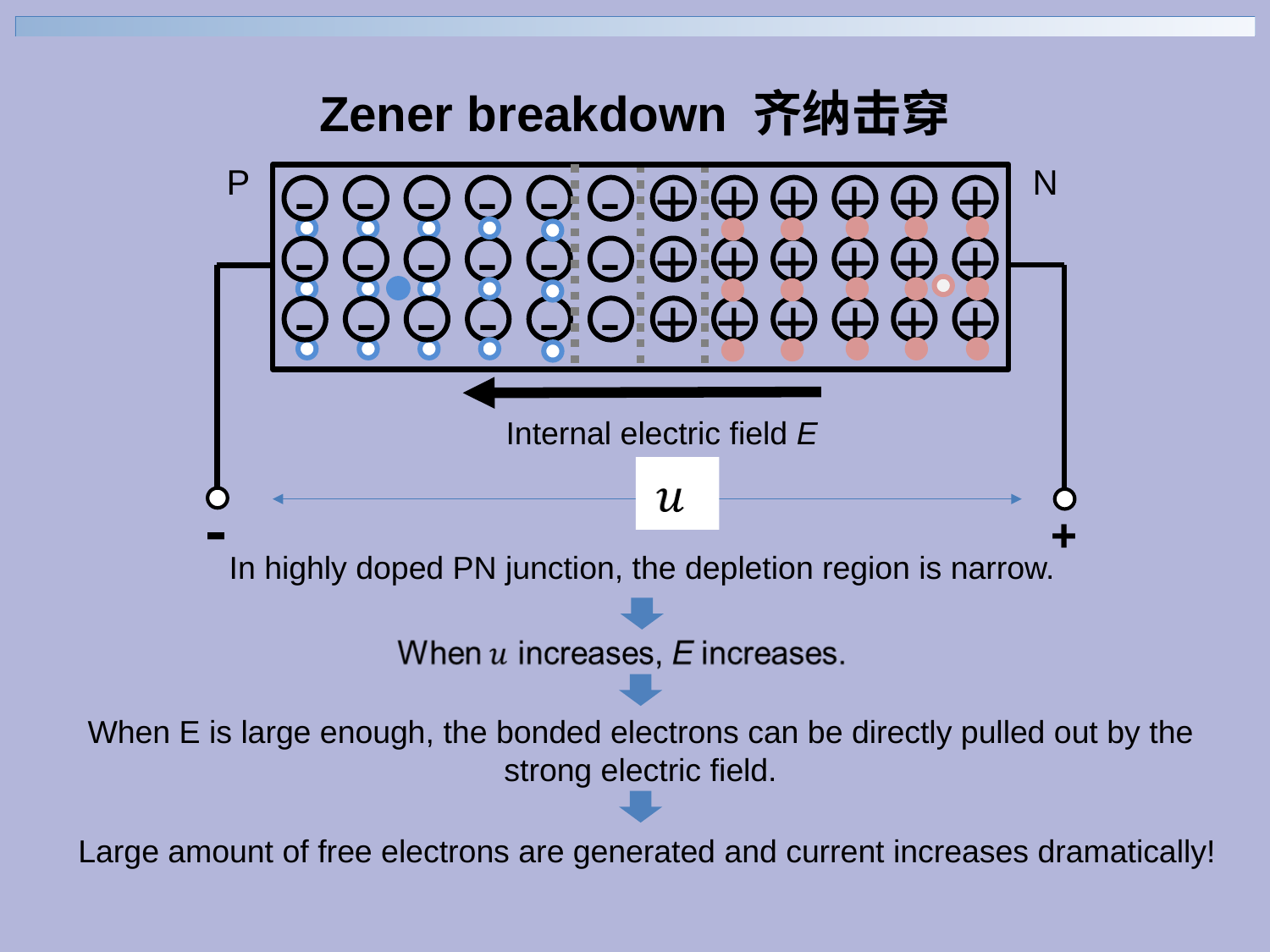

Zener breakdown 齐纳击穿
P
N

-
-
-
-
-
-
-
-
-
-
-
-
-
-
-
-
-
-
+
+
+
+
+
+
+
+
+
+
+
+
+
+
+
+
+
+

Internal electric field E

-

+
In highly doped PN junction, the depletion region is narrow.

When E is large enough, the bonded electrons can be directly pulled out by the strong electric field.

Large amount of free electrons are generated and current increases dramatically!